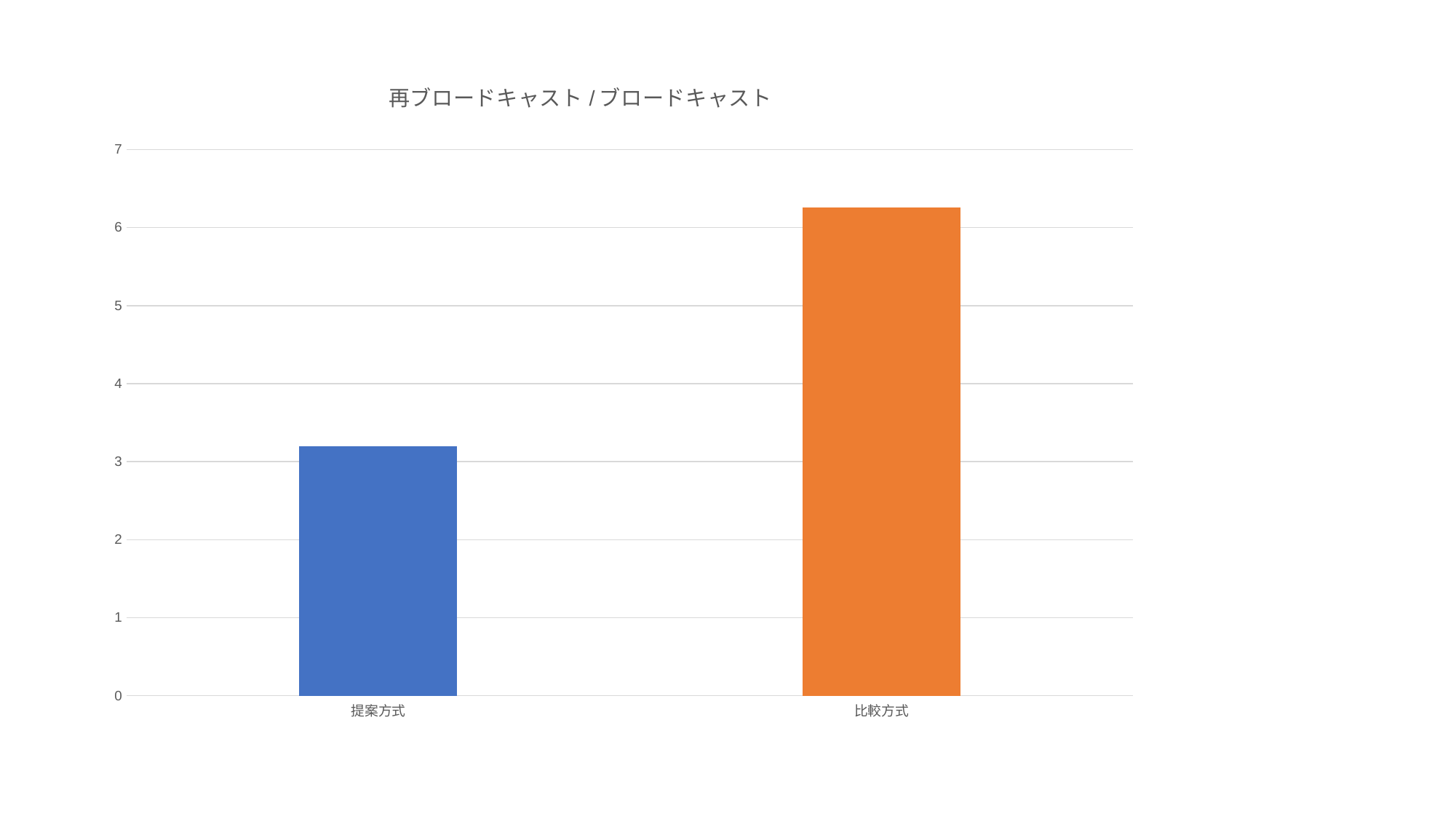

### Chart:

| Category | 再ブロードキャスト/ブロードキャスト |
|---|---|
| 提案方式 | 3.2 |
| 比較方式 | 6.26 |